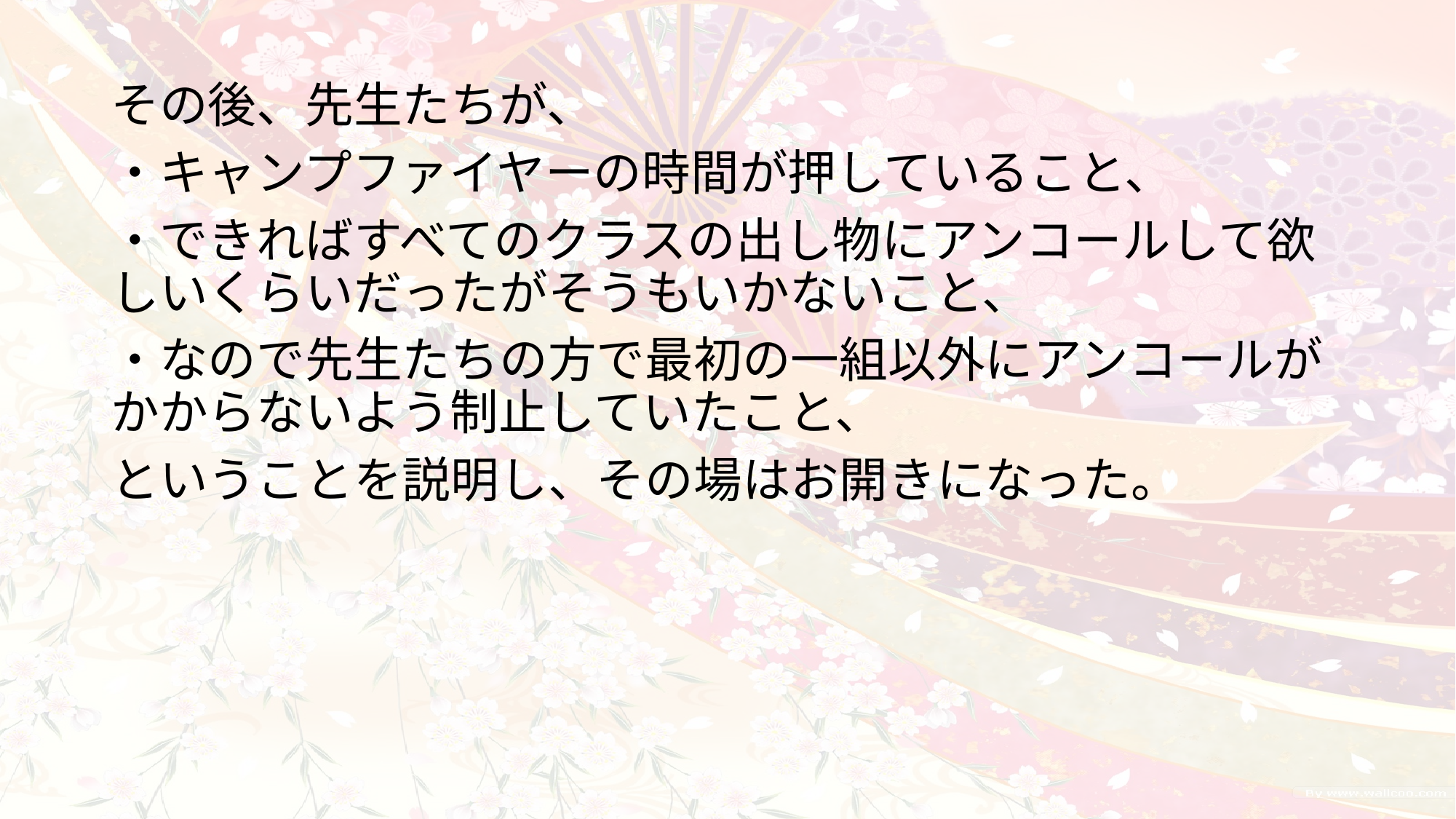

その後、先生たちが、
・キャンプファイヤーの時間が押していること、
・できればすべてのクラスの出し物にアンコールして欲しいくらいだったがそうもいかないこと、
・なので先生たちの方で最初の一組以外にアンコールがかからないよう制止していたこと、
ということを説明し、その場はお開きになった。